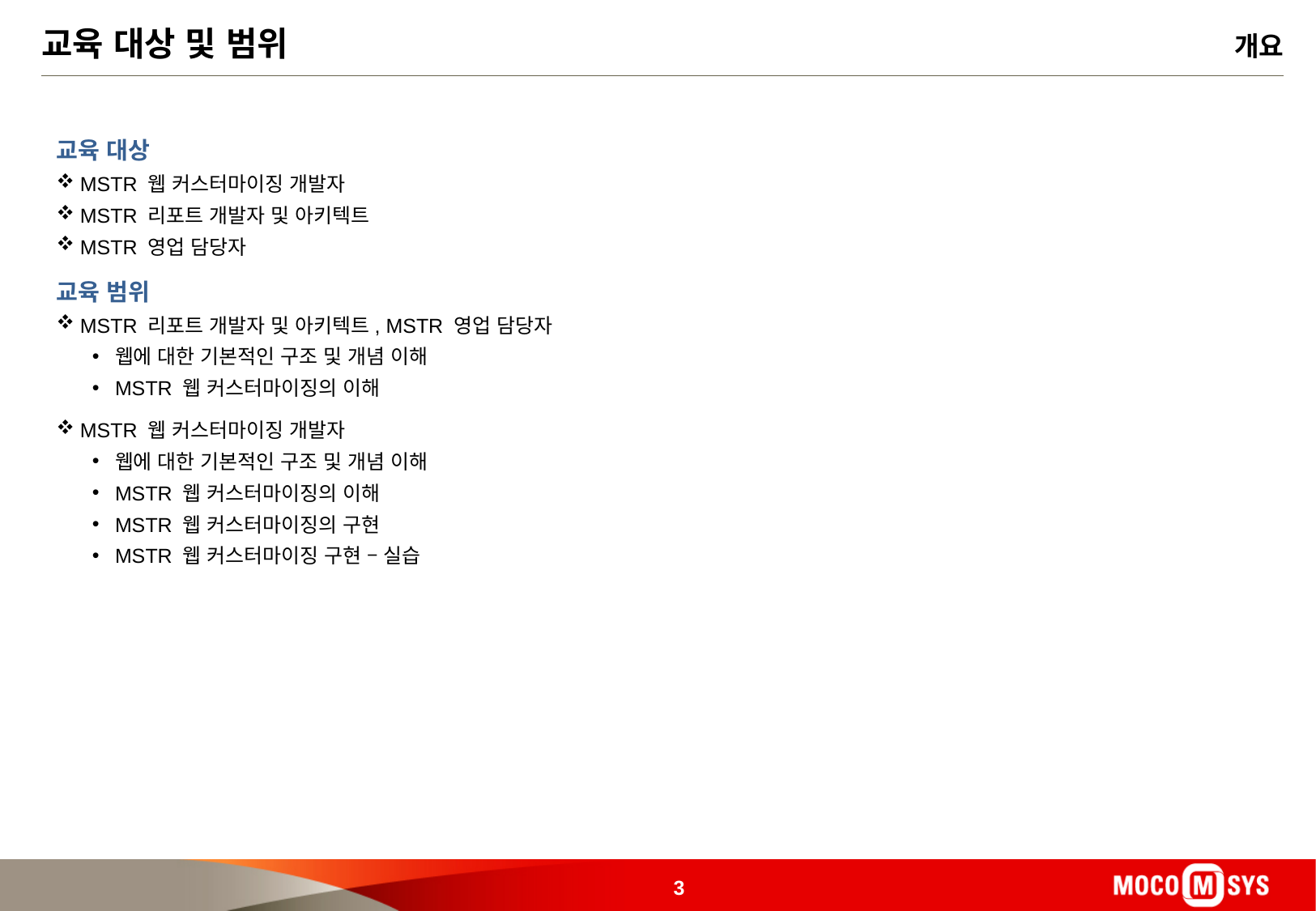

# 교육 대상 및 범위
개요
교육 대상
MSTR 웹 커스터마이징 개발자
MSTR 리포트 개발자 및 아키텍트
MSTR 영업 담당자
교육 범위
MSTR 리포트 개발자 및 아키텍트, MSTR 영업 담당자
웹에 대한 기본적인 구조 및 개념 이해
MSTR 웹 커스터마이징의 이해
MSTR 웹 커스터마이징 개발자
웹에 대한 기본적인 구조 및 개념 이해
MSTR 웹 커스터마이징의 이해
MSTR 웹 커스터마이징의 구현
MSTR 웹 커스터마이징 구현 – 실습